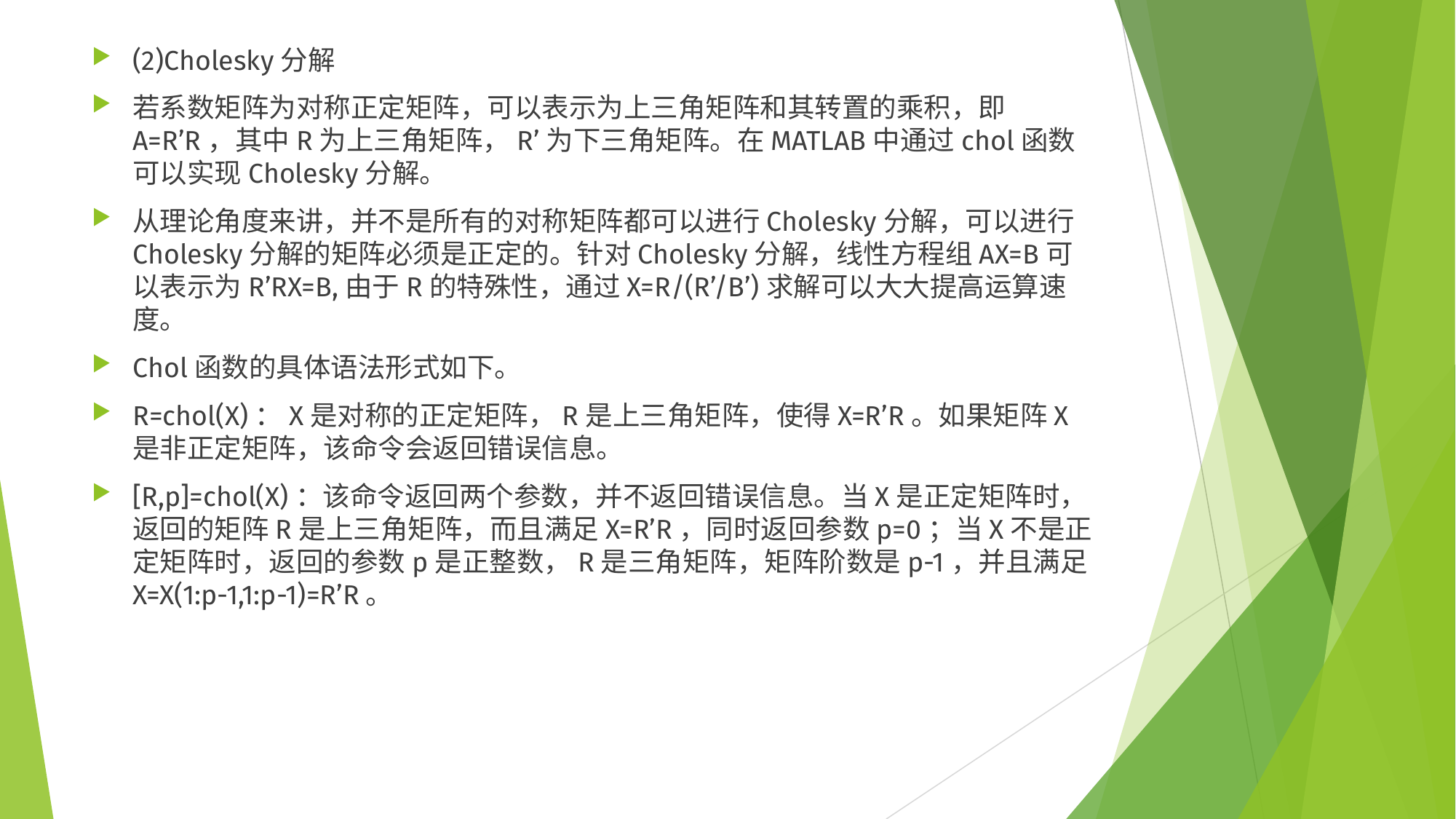

(2)Cholesky分解
若系数矩阵为对称正定矩阵，可以表示为上三角矩阵和其转置的乘积，即A=R’R，其中R为上三角矩阵，R’为下三角矩阵。在MATLAB中通过chol函数可以实现Cholesky分解。
从理论角度来讲，并不是所有的对称矩阵都可以进行Cholesky分解，可以进行Cholesky分解的矩阵必须是正定的。针对Cholesky分解，线性方程组AX=B可以表示为R’RX=B,由于R的特殊性，通过X=R/(R’/B’)求解可以大大提高运算速度。
Chol函数的具体语法形式如下。
R=chol(X)：X是对称的正定矩阵，R是上三角矩阵，使得X=R’R。如果矩阵X是非正定矩阵，该命令会返回错误信息。
[R,p]=chol(X)：该命令返回两个参数，并不返回错误信息。当X是正定矩阵时，返回的矩阵R是上三角矩阵，而且满足X=R’R，同时返回参数p=0；当X不是正定矩阵时，返回的参数p是正整数，R是三角矩阵，矩阵阶数是p-1，并且满足X=X(1:p-1,1:p-1)=R’R。